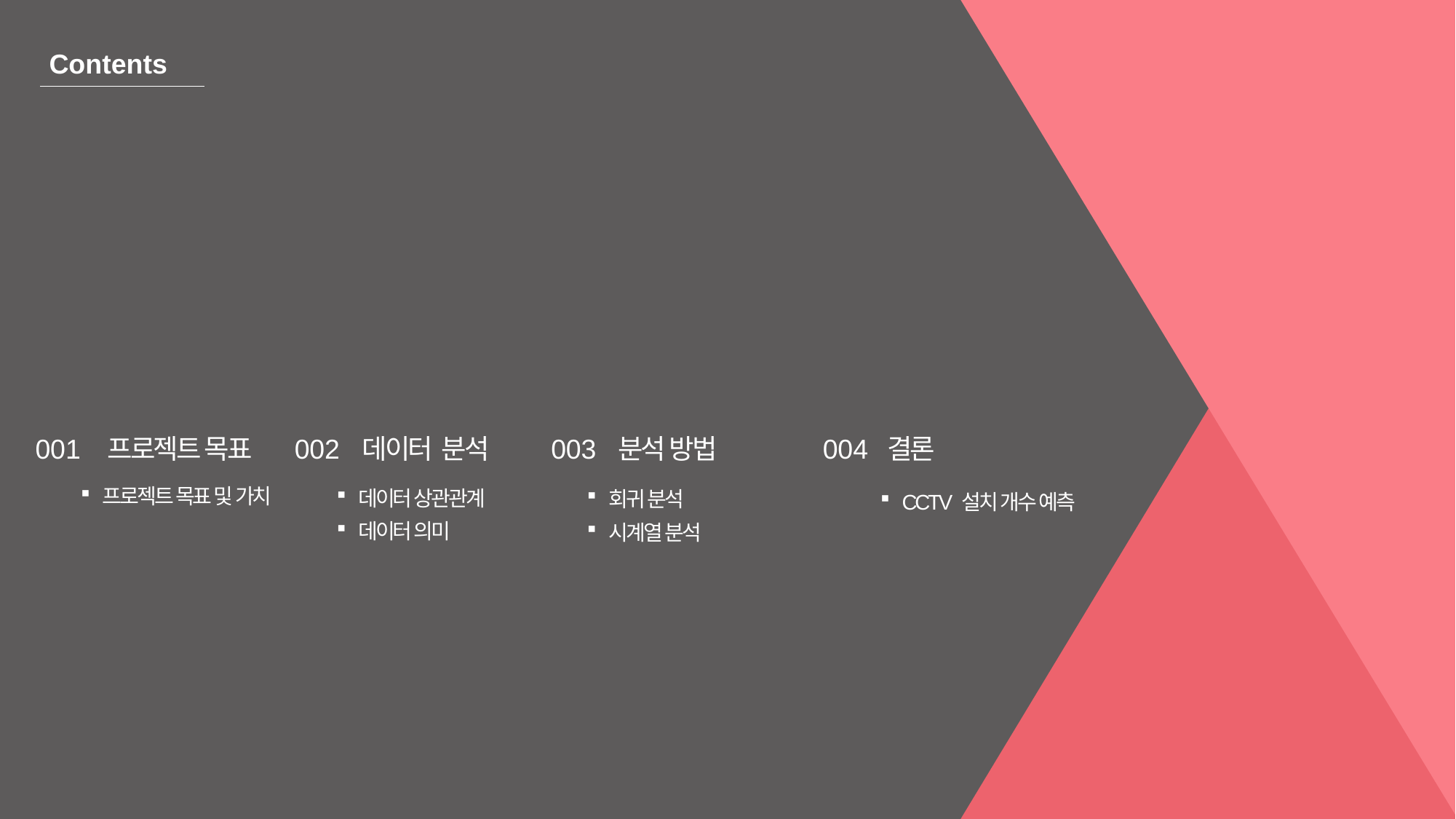

Contents
001
프로젝트 목표
002
데이터  분석
003
분석 방법
004
결론
프로젝트 목표 및 가치
데이터 상관관계
데이터 의미
회귀 분석
시계열 분석
CCTV 설치 개수 예측